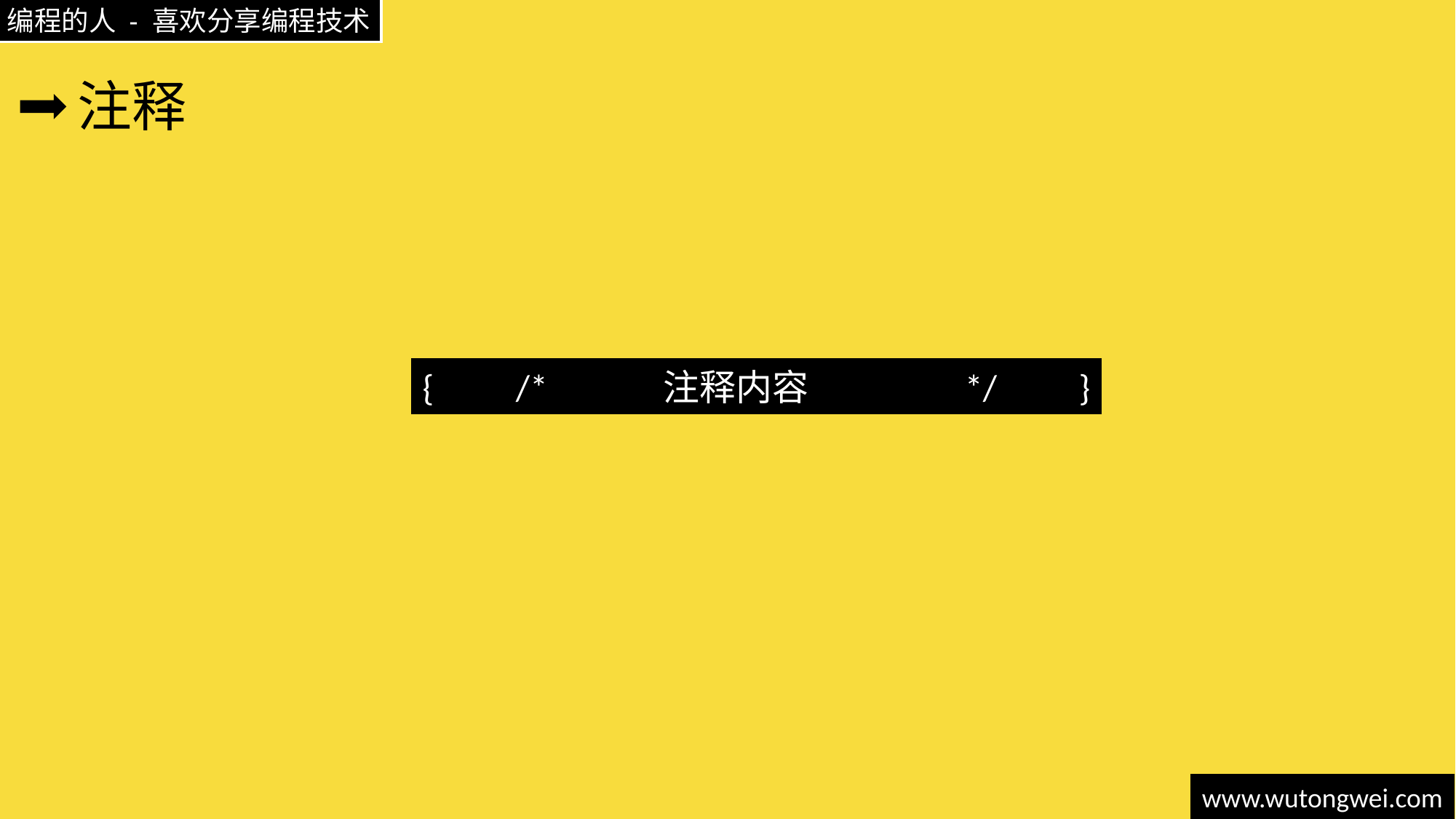

# 注释
{          /*             注释内容                  */          }